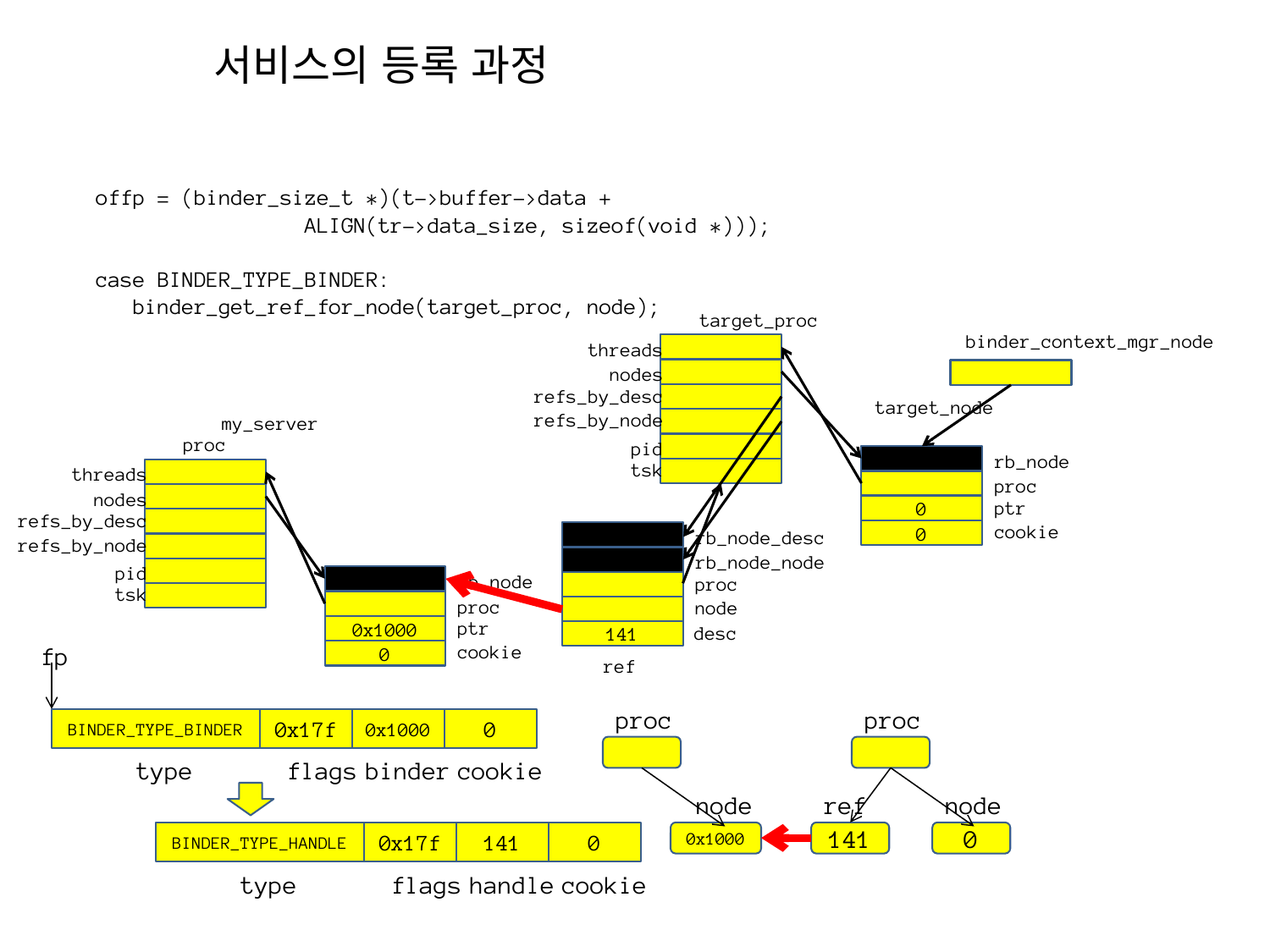

서비스의 등록 과정
offp = (binder_size_t *)(t->buffer->data +
                 ALIGN(tr->data_size, sizeof(void *)));

case BINDER_TYPE_BINDER:
   binder_get_ref_for_node(target_proc, node);
target_proc
binder_context_mgr_node
threads

nodes

refs_by_desc

target_node
refs_by_node
my_server

proc
pid

rb_node

tsk
threads

proc

nodes

ptr
0
refs_by_desc

cookie
rb_node_desc
0

refs_by_node

rb_node_node

pid

rb_node
proc

tsk

proc
node

ptr
desc
0x1000
141
cookie
fp
0
ref
proc
proc
BINDER_TYPE_BINDER
0x17f
0x1000
0

type
flags
binder
cookie

node
ref
node
0x1000
141
0
BINDER_TYPE_HANDLE
0x17f
141
0
type
flags
handle
cookie